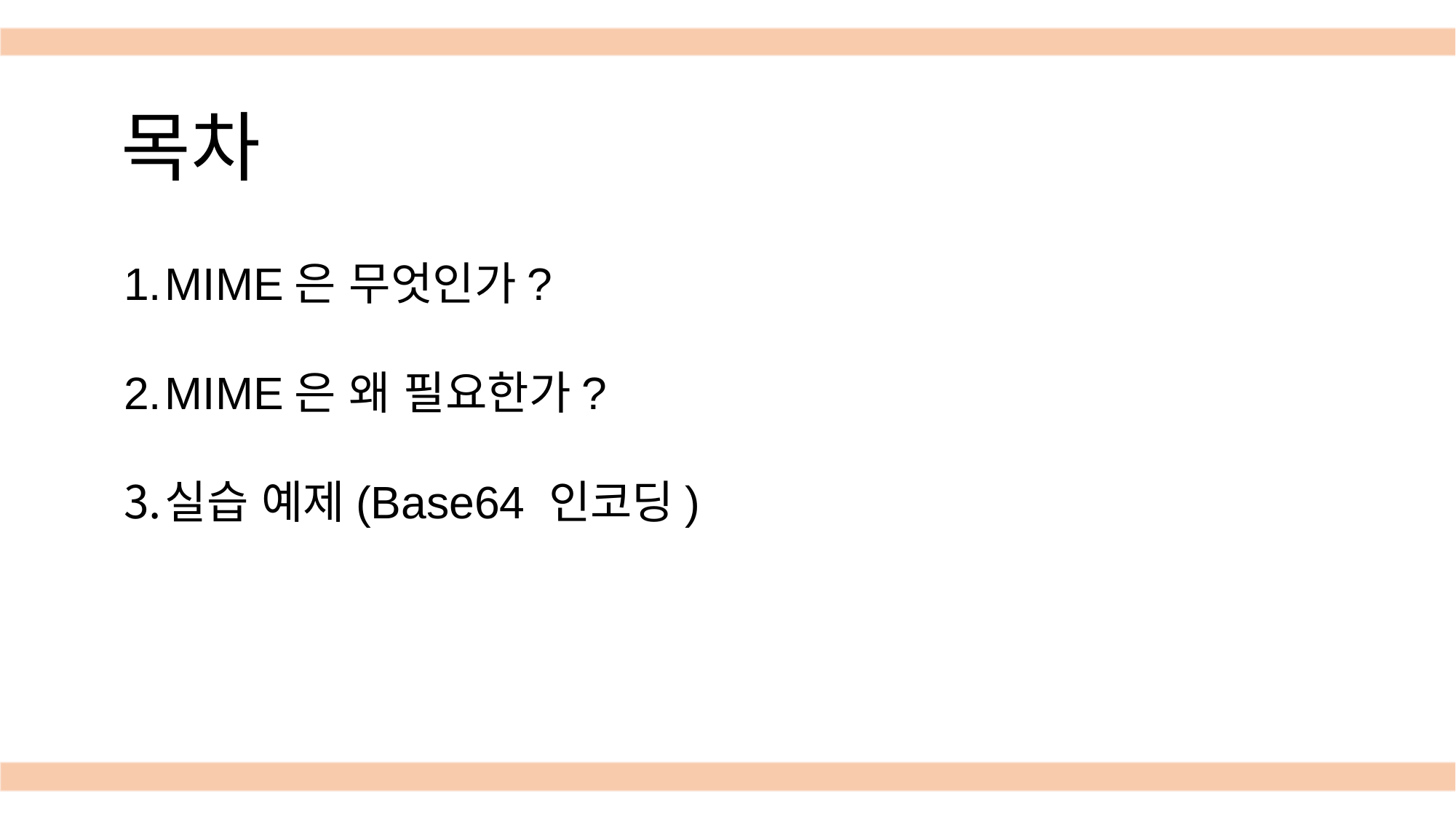

목차
MIME은 무엇인가?

MIME은 왜 필요한가?

실습 예제(Base64 인코딩)